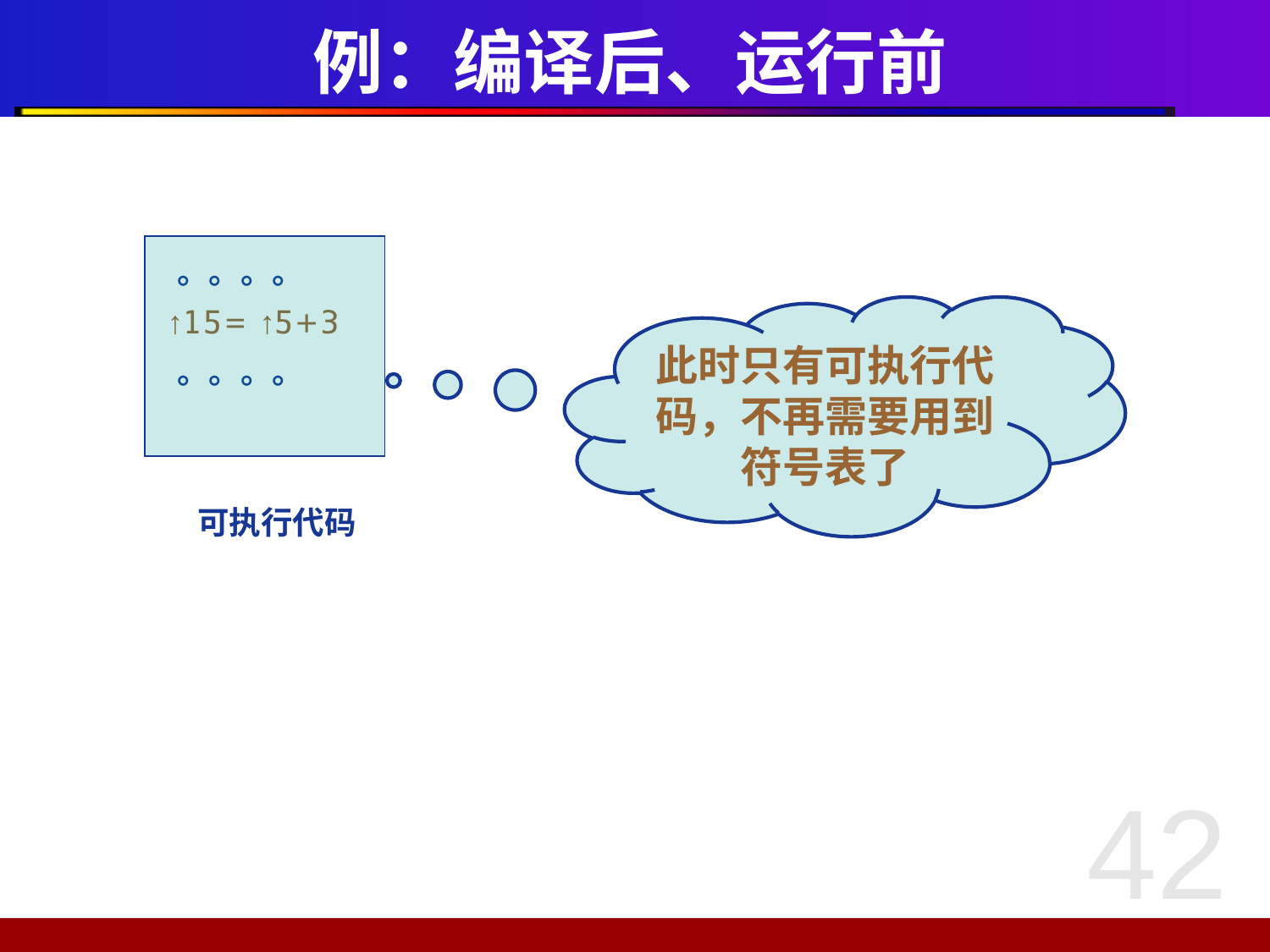

# 例：编译后、运行前

。。。。
↑15= ↑5+3
此时只有可执行代码，不再需要用到符号表了
。。。。
可执行代码
42